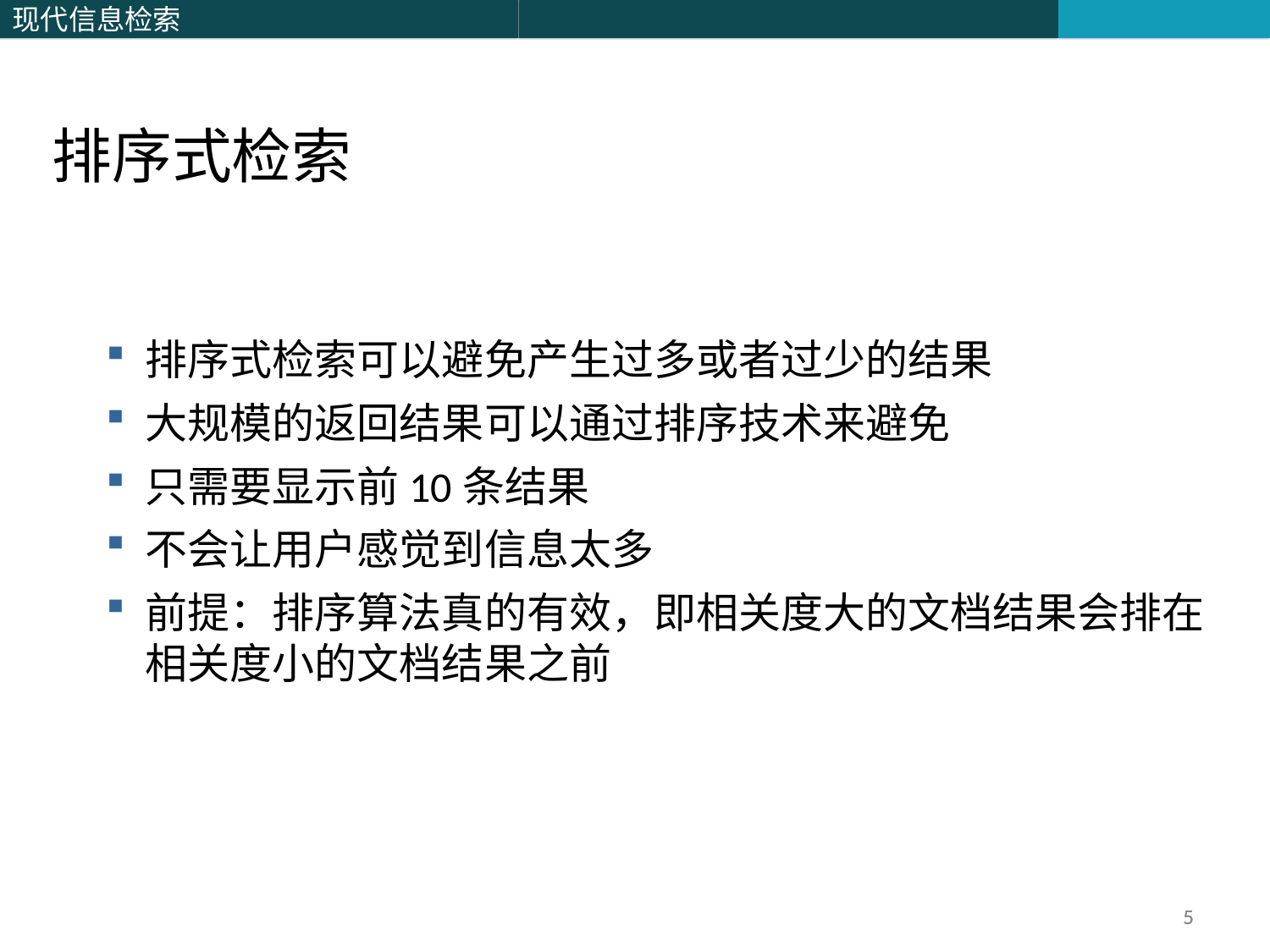

排序式检索
排序式检索可以避免产生过多或者过少的结果
大规模的返回结果可以通过排序技术来避免
只需要显示前10条结果
不会让用户感觉到信息太多
前提：排序算法真的有效，即相关度大的文档结果会排在相关度小的文档结果之前
5
5